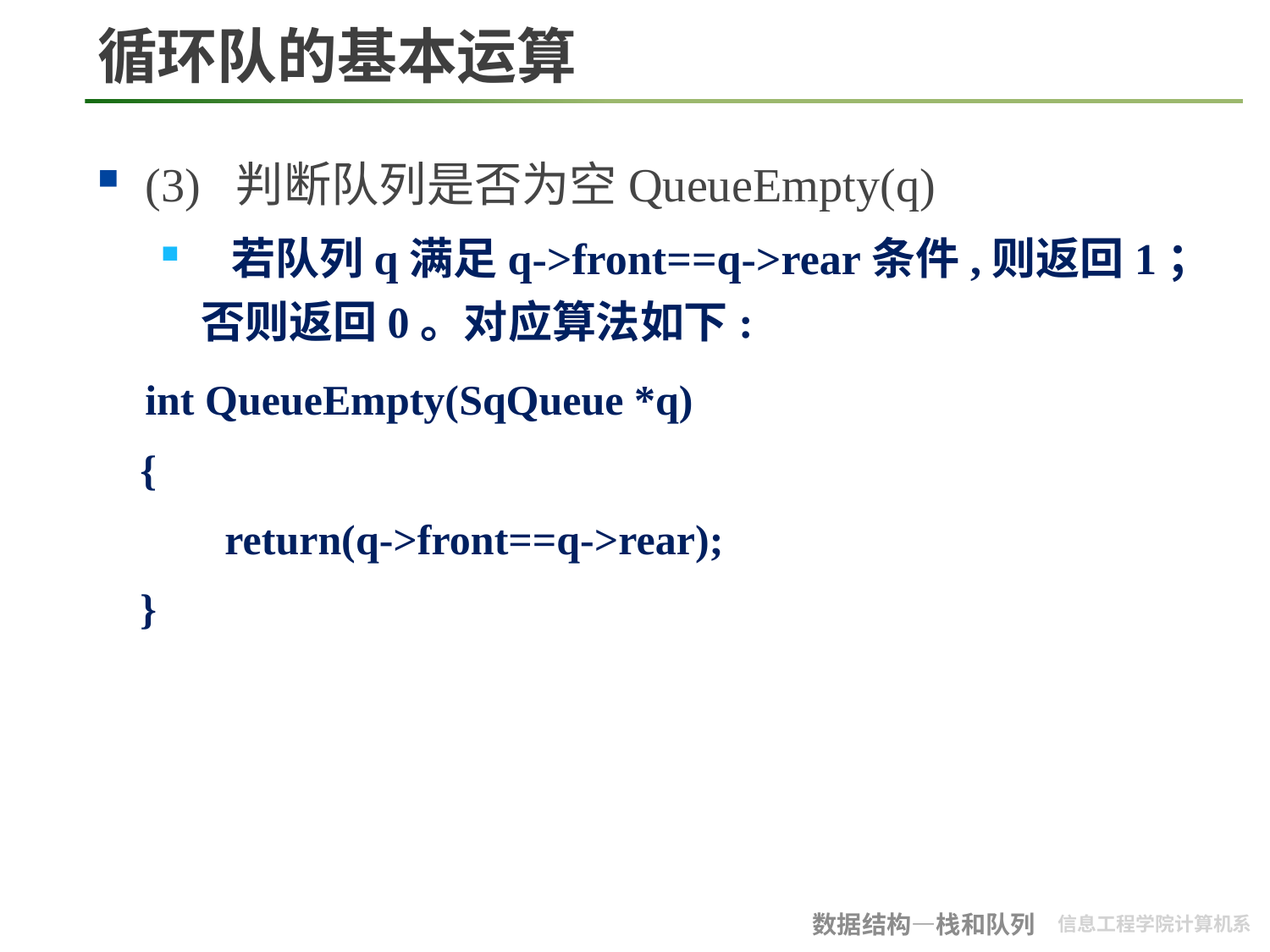

# 循环队的基本运算
(3)  判断队列是否为空QueueEmpty(q)
  若队列q满足q->front==q->rear条件,则返回1；否则返回0。对应算法如下:
    int QueueEmpty(SqQueue *q)
    {
	return(q->front==q->rear);
    }